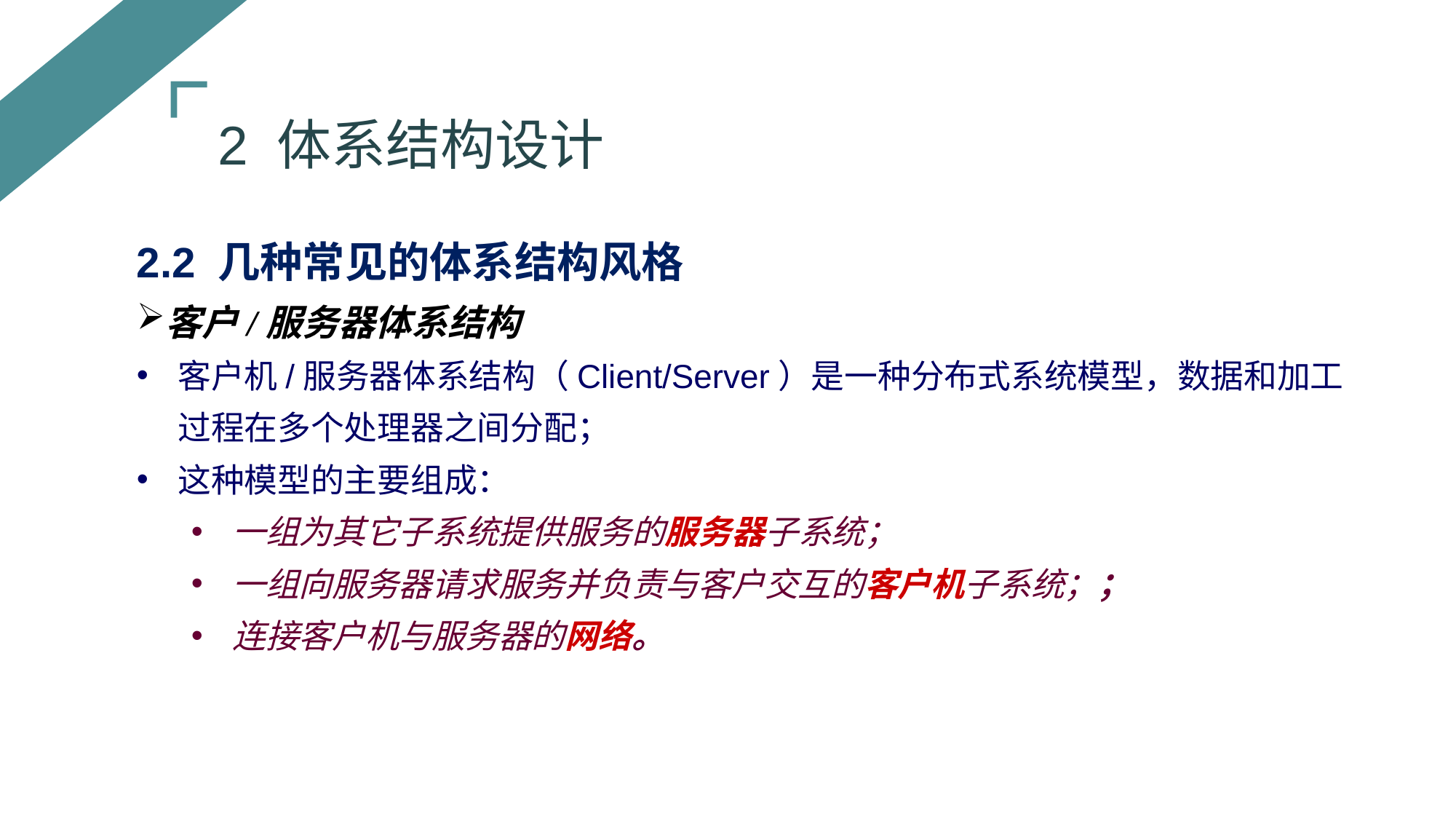

2 体系结构设计
2.2 几种常见的体系结构风格
客户/服务器体系结构
客户机/服务器体系结构（Client/Server）是一种分布式系统模型，数据和加工过程在多个处理器之间分配；
这种模型的主要组成：
一组为其它子系统提供服务的服务器子系统；
一组向服务器请求服务并负责与客户交互的客户机子系统；；
连接客户机与服务器的网络。